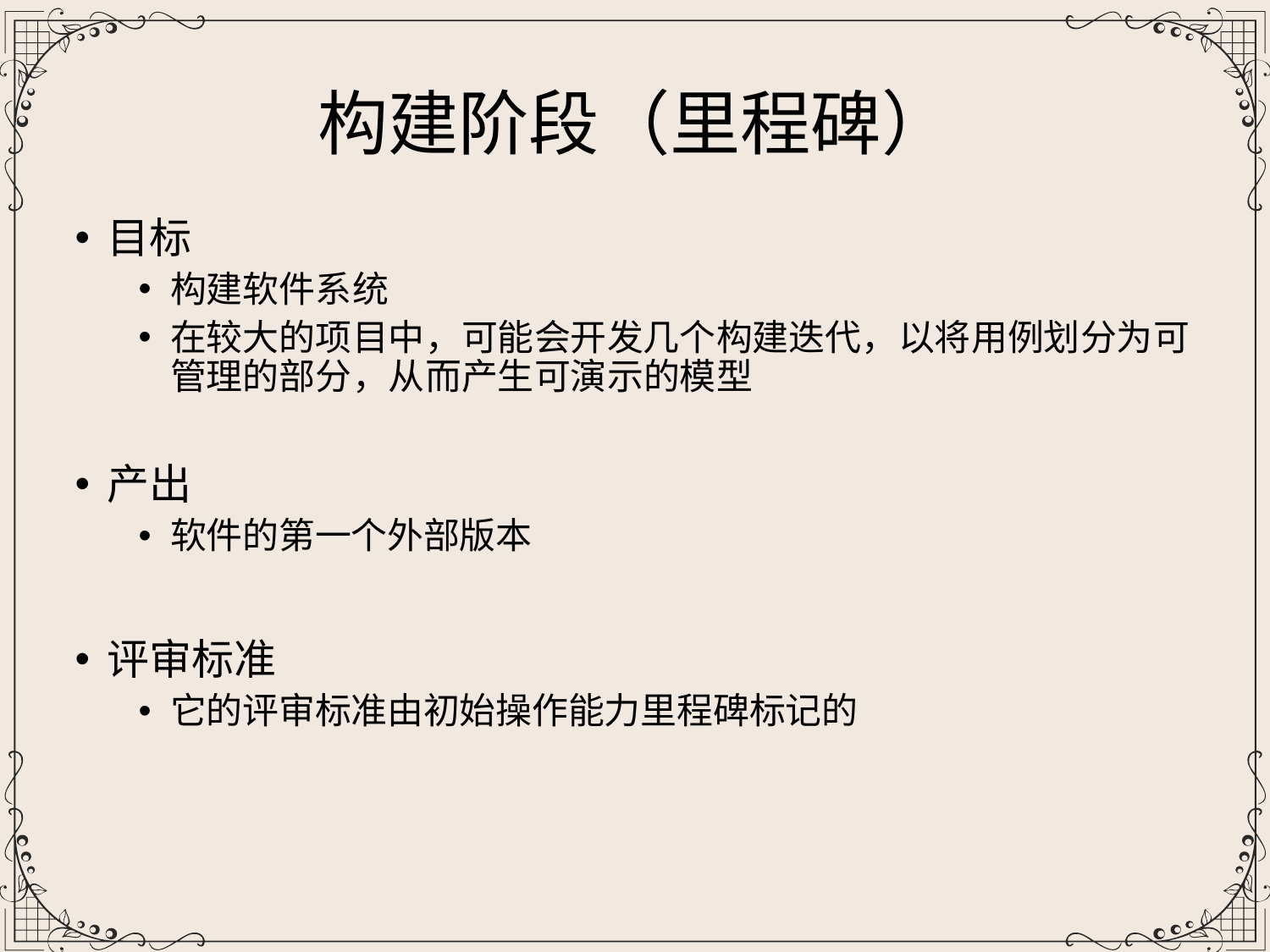

构建阶段（里程碑）
目标
构建软件系统
在较大的项目中，可能会开发几个构建迭代，以将用例划分为可管理的部分，从而产生可演示的模型

产出
软件的第一个外部版本

评审标准
它的评审标准由初始操作能力里程碑标记的